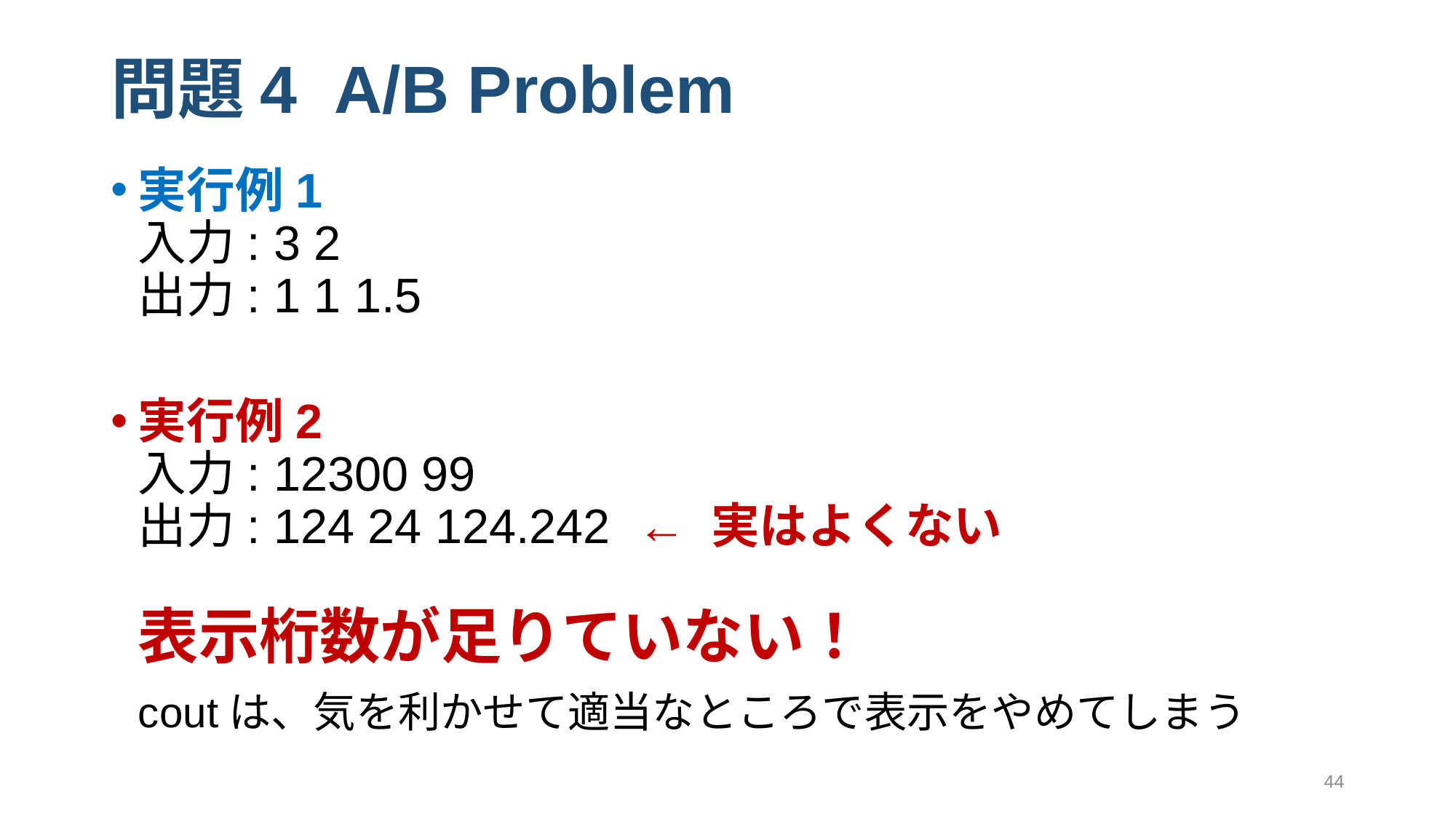

# 問題4  A/B Problem
実行例1
入力: 3 2
出力: 1 1 1.5
実行例2
入力: 12300 99
出力: 124 24 124.242  ← 実はよくない
表示桁数が足りていない！
coutは、気を利かせて適当なところで表示をやめてしまう
44